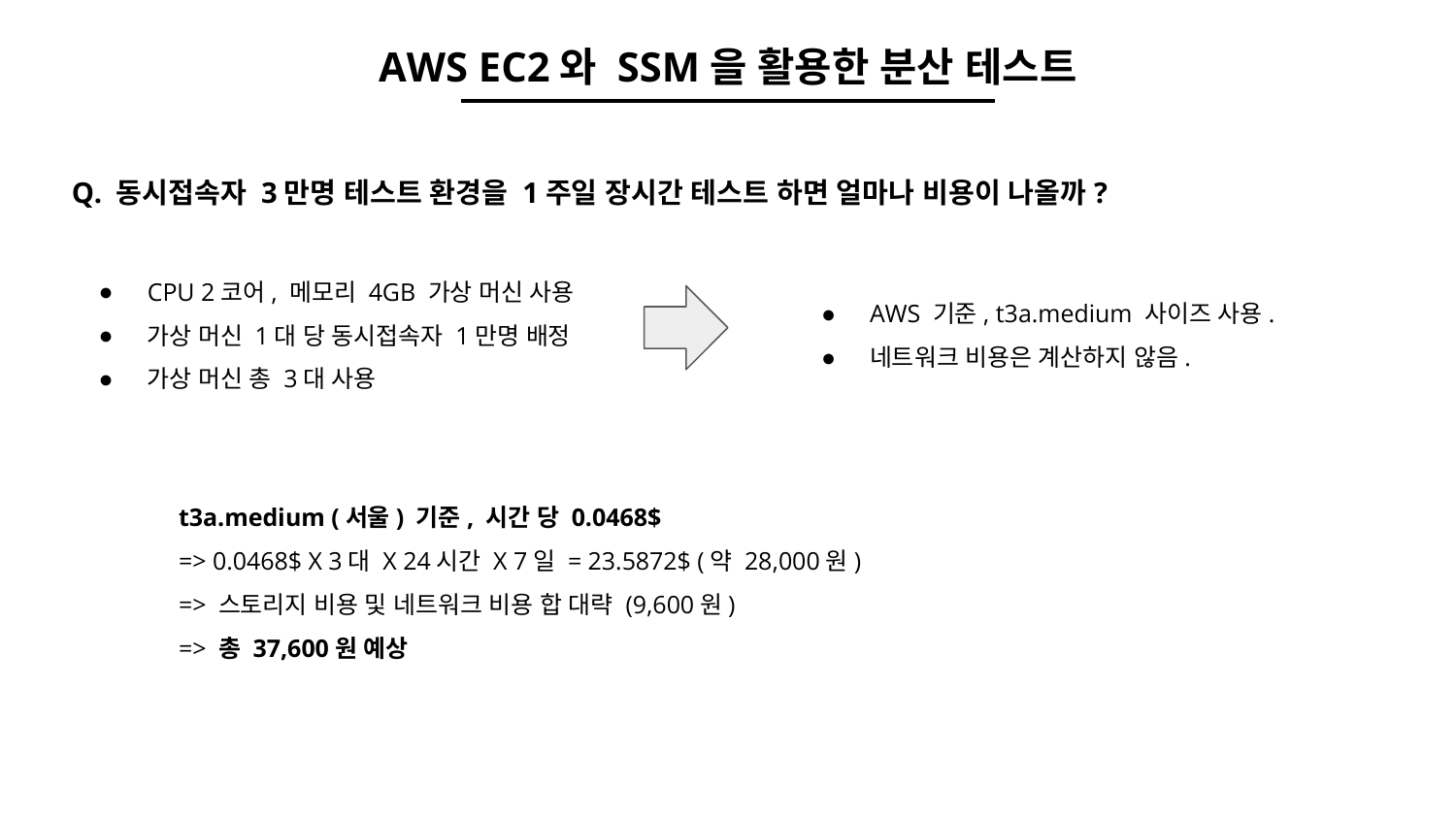

AWS EC2와 SSM을 활용한 분산 테스트
Q. 동시접속자 3만명 테스트 환경을 1주일 장시간 테스트 하면 얼마나 비용이 나올까?

CPU 2코어, 메모리 4GB 가상 머신 사용
가상 머신 1대 당 동시접속자 1만명 배정
가상 머신 총 3대 사용
AWS 기준, t3a.medium 사이즈 사용.
네트워크 비용은 계산하지 않음.

t3a.medium (서울) 기준, 시간 당 0.0468$
=> 0.0468$ X 3대 X 24시간 X 7일 = 23.5872$ (약 28,000원)
=> 스토리지 비용 및 네트워크 비용 합 대략 (9,600원)
=> 총 37,600원 예상